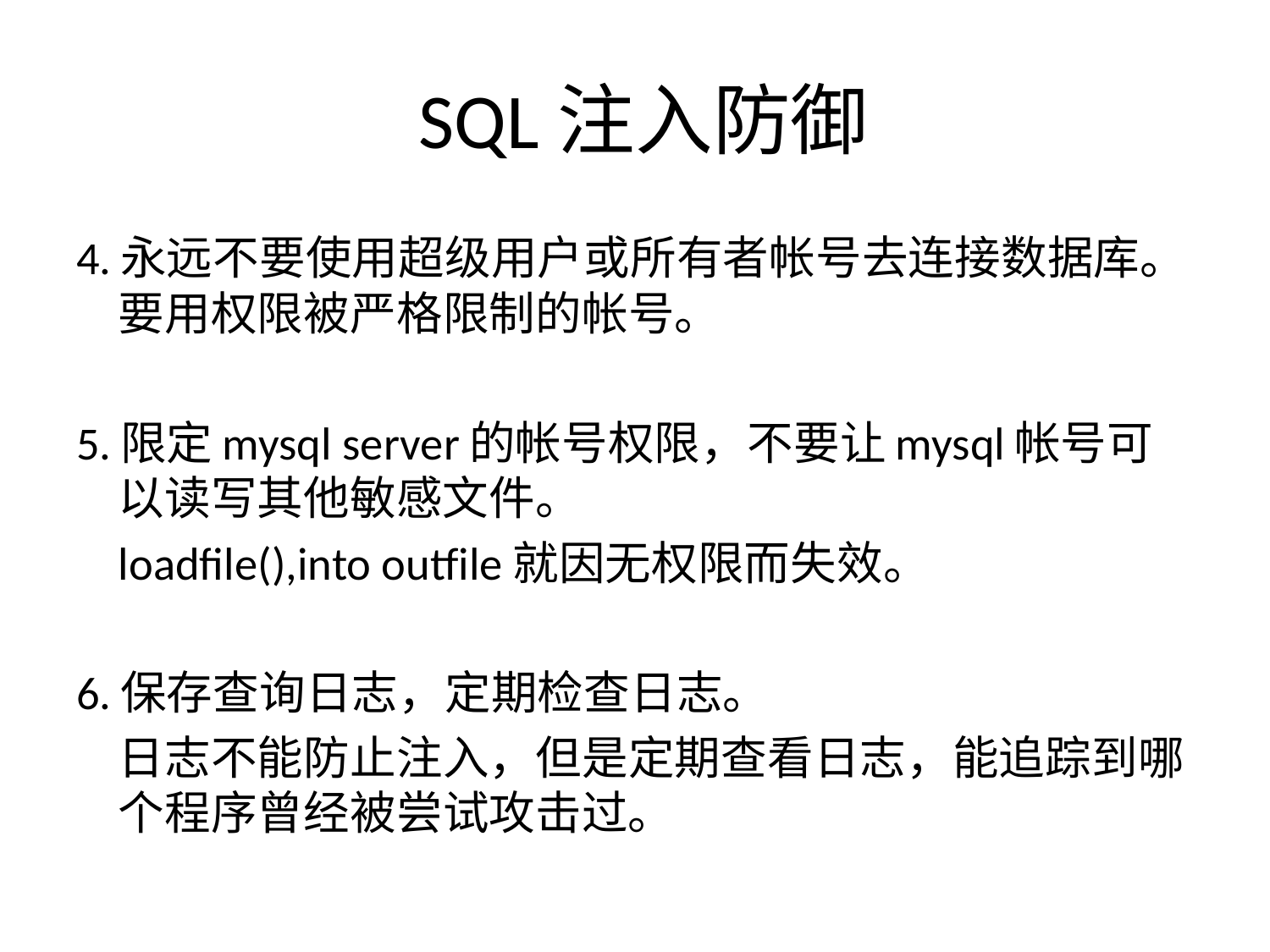

# SQL注入防御
4.永远不要使用超级用户或所有者帐号去连接数据库。要用权限被严格限制的帐号。

5.限定mysql server的帐号权限，不要让mysql帐号可以读写其他敏感文件。
	loadfile(),into outfile就因无权限而失效。

6.保存查询日志，定期检查日志。
	日志不能防止注入，但是定期查看日志，能追踪到哪个程序曾经被尝试攻击过。